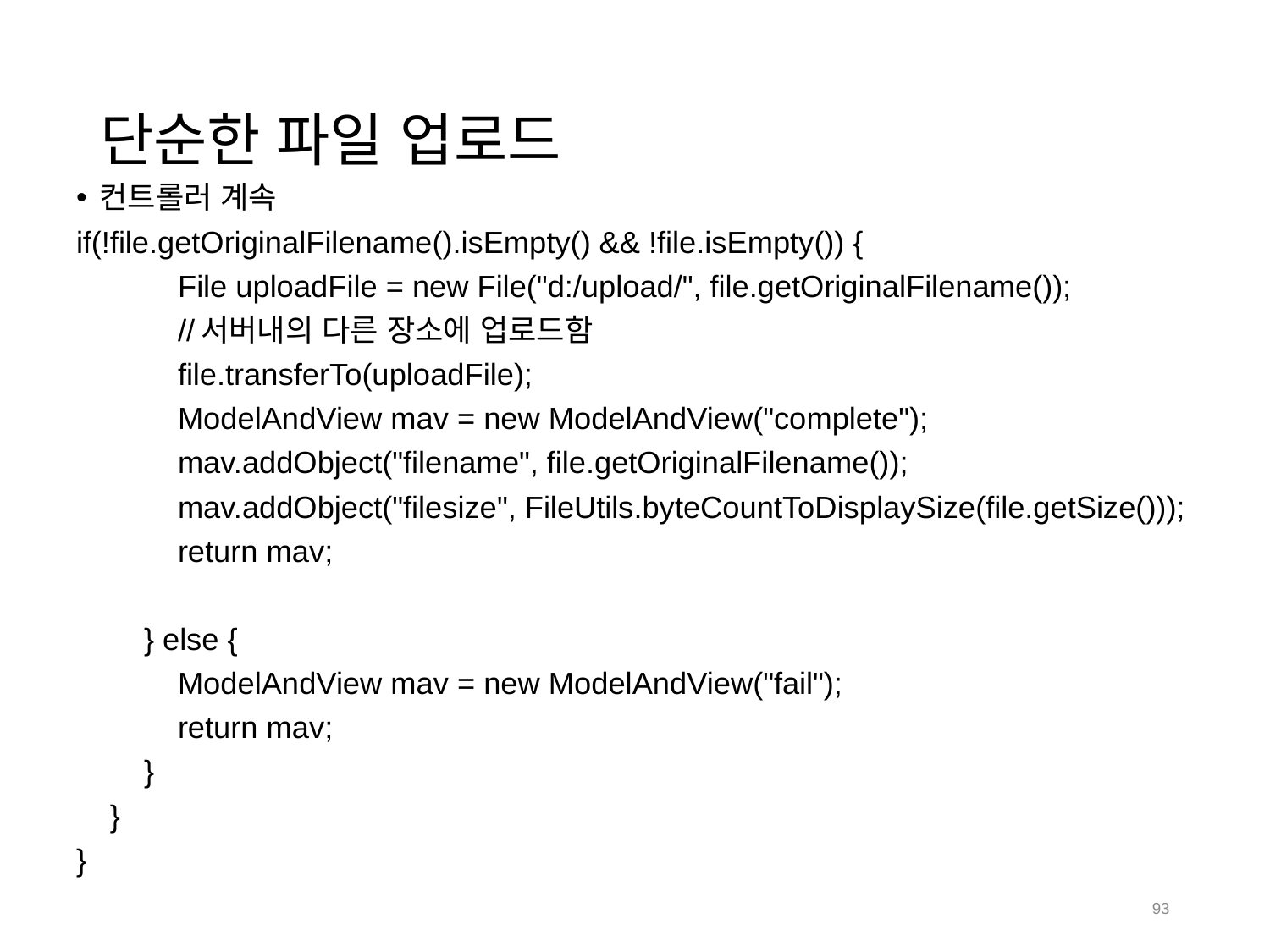

# 단순한 파일 업로드
컨트롤러 계속
if(!file.getOriginalFilename().isEmpty() && !file.isEmpty()) {
            File uploadFile = new File("d:/upload/", file.getOriginalFilename());
            //서버내의 다른 장소에 업로드함
            file.transferTo(uploadFile);
            ModelAndView mav = new ModelAndView("complete");
            mav.addObject("filename", file.getOriginalFilename());
            mav.addObject("filesize", FileUtils.byteCountToDisplaySize(file.getSize()));
            return mav;

        } else {
            ModelAndView mav = new ModelAndView("fail");
            return mav;
        }
    }
}
93